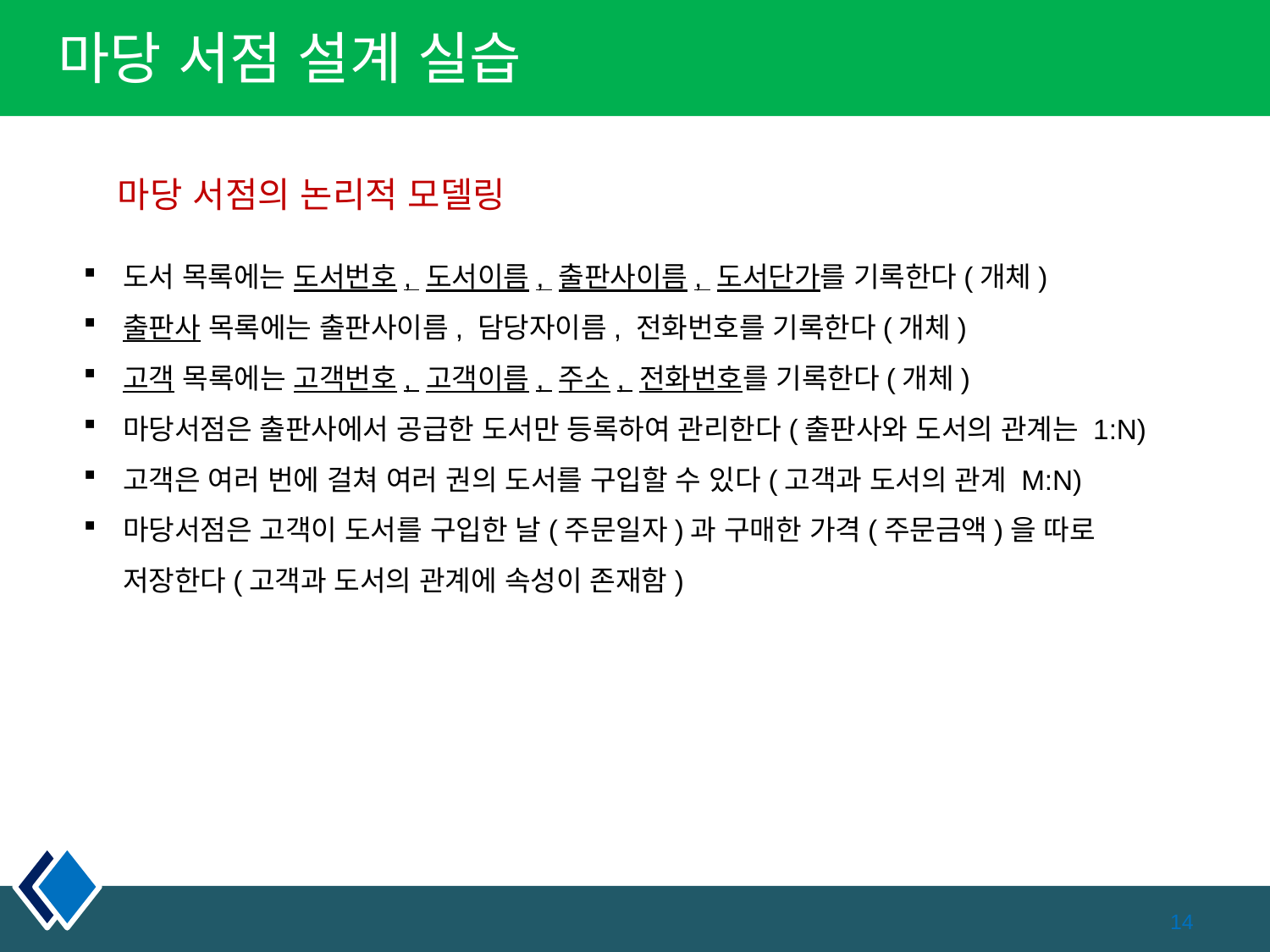

# 마당 서점 설계 실습
마당 서점의 논리적 모델링
도서 목록에는 도서번호, 도서이름, 출판사이름, 도서단가를 기록한다(개체)
출판사 목록에는 출판사이름, 담당자이름, 전화번호를 기록한다(개체)
고객 목록에는 고객번호, 고객이름, 주소, 전화번호를 기록한다(개체)
마당서점은 출판사에서 공급한 도서만 등록하여 관리한다(출판사와 도서의 관계는 1:N)
고객은 여러 번에 걸쳐 여러 권의 도서를 구입할 수 있다(고객과 도서의 관계 M:N)
마당서점은 고객이 도서를 구입한 날(주문일자)과 구매한 가격(주문금액)을 따로 저장한다(고객과 도서의 관계에 속성이 존재함)
14